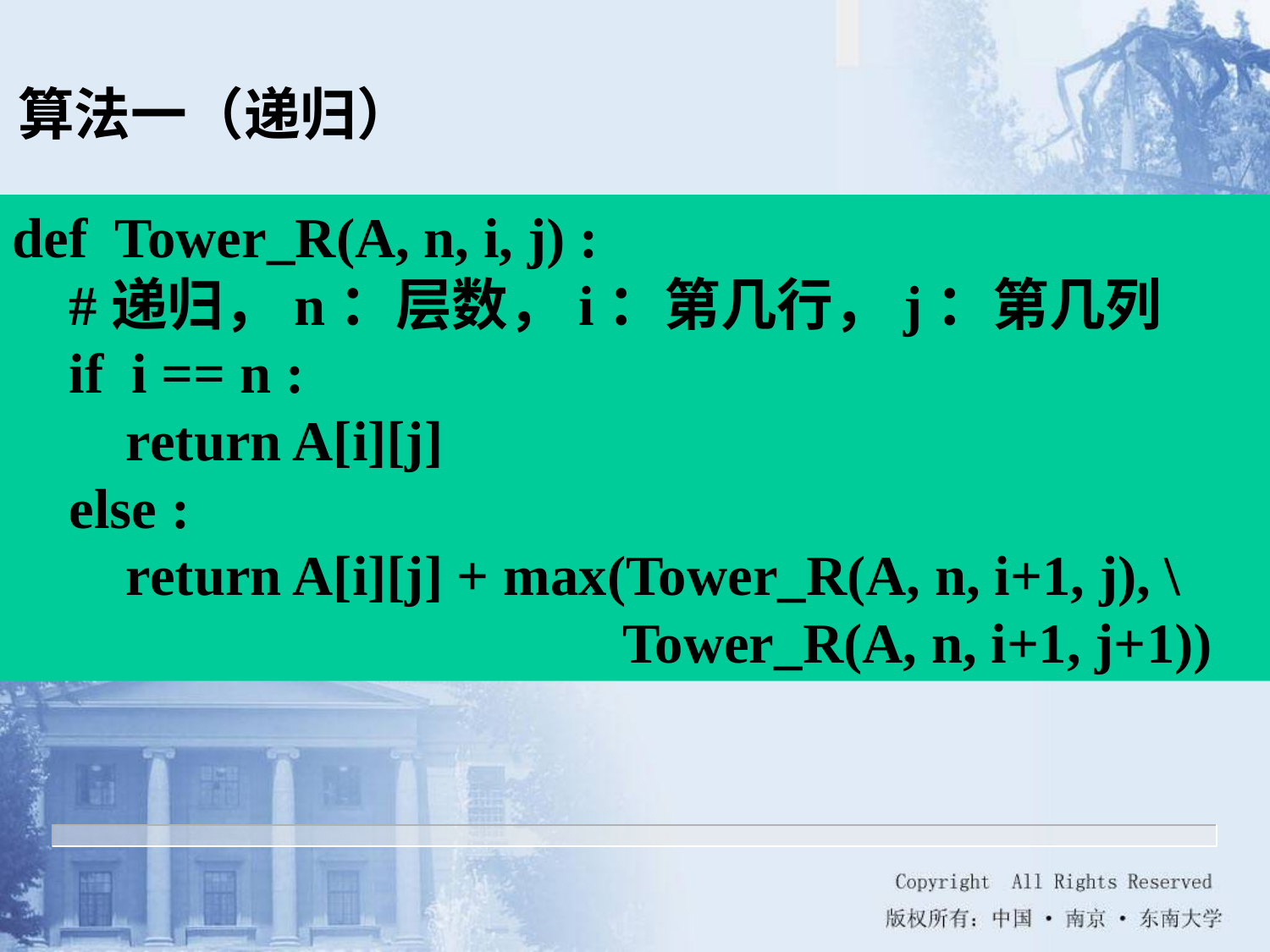

算法一（递归）
def  Tower_R(A, n, i, j) :
    #递归，n：层数，i：第几行，j：第几列
    if  i == n :
        return A[i][j]
    else :
        return A[i][j] + max(Tower_R(A, n, i+1, j), \
                                           Tower_R(A, n, i+1, j+1))